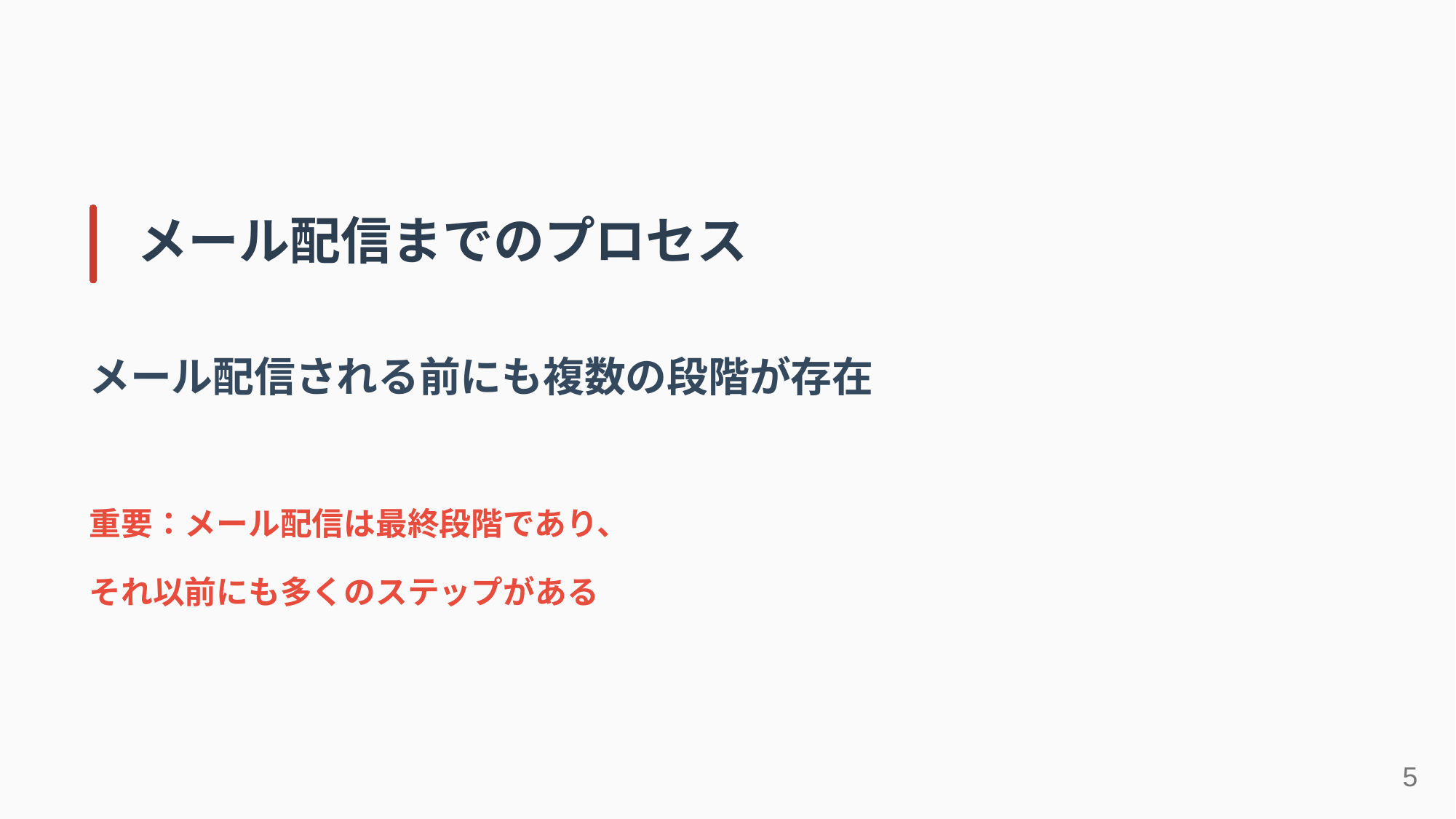

メール配信までのプロセス
メール配信される前にも複数の段階が存在
重要：メール配信は最終段階であり、
それ以前にも多くのステップがある
5